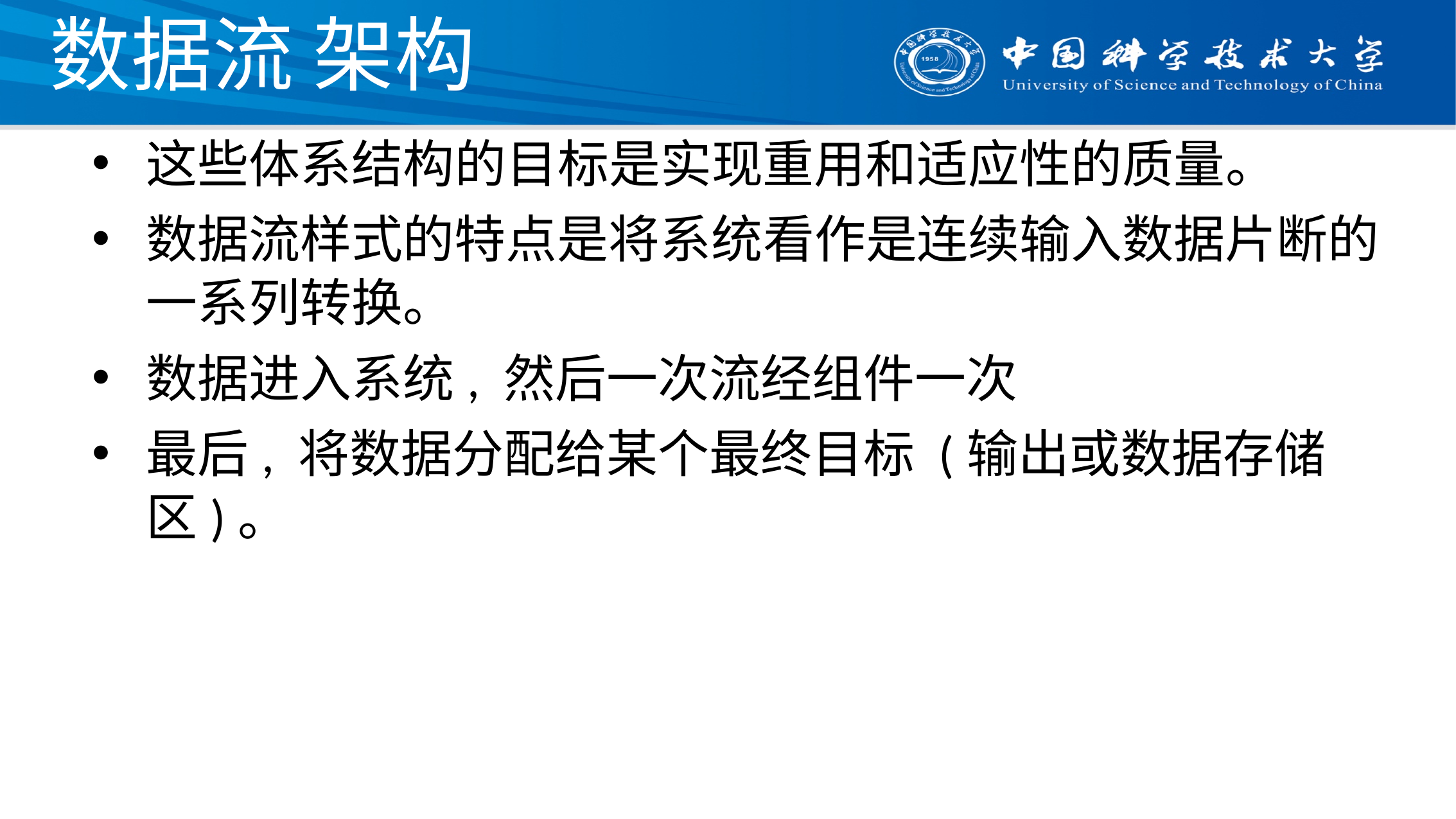

# 数据流 架构
这些体系结构的目标是实现重用和适应性的质量。
数据流样式的特点是将系统看作是连续输入数据片断的一系列转换。
数据进入系统, 然后一次流经组件一次
最后, 将数据分配给某个最终目标 (输出或数据存储区)。